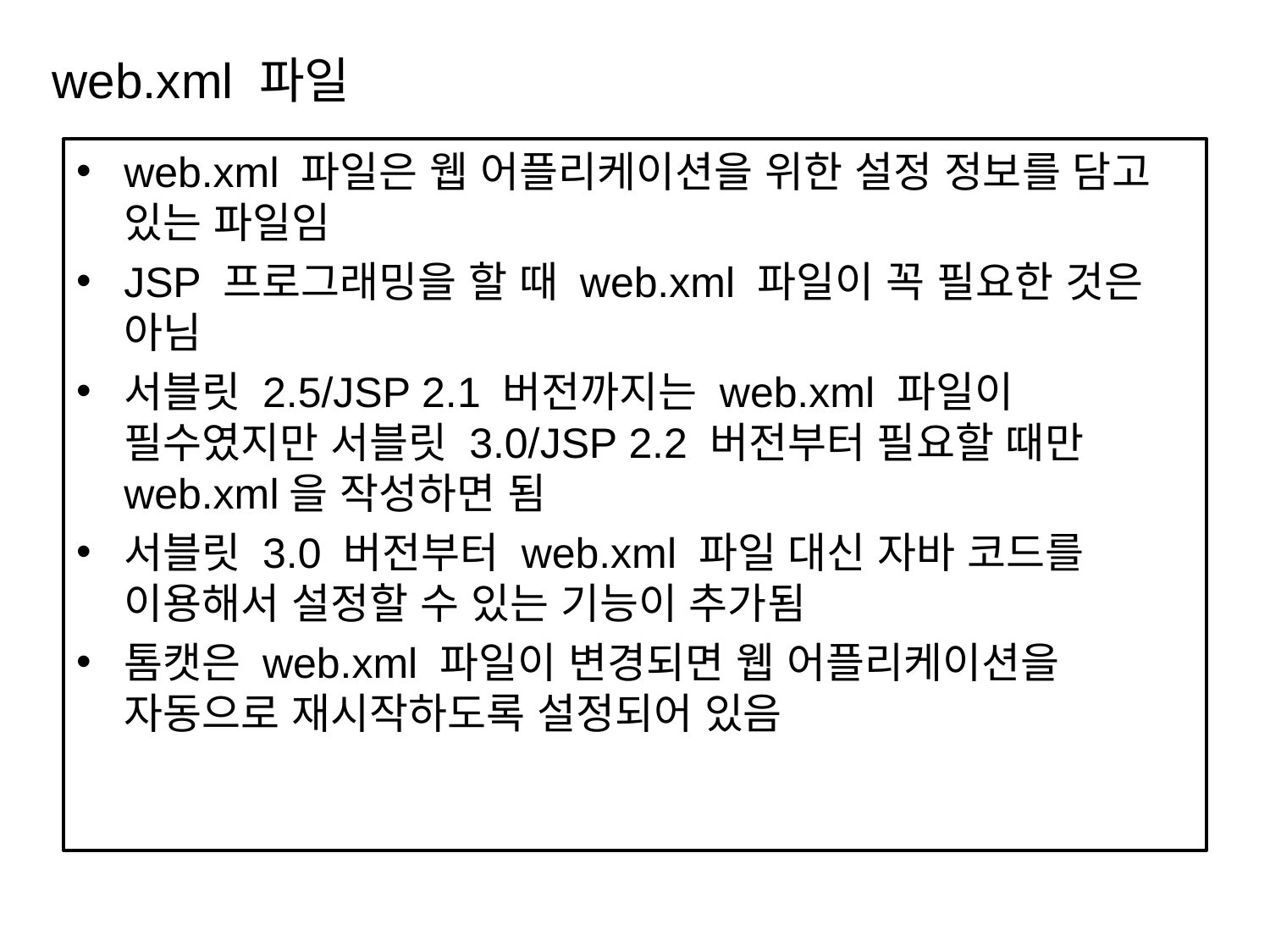

# web.xml 파일
web.xml 파일은 웹 어플리케이션을 위한 설정 정보를 담고 있는 파일임
JSP 프로그래밍을 할 때 web.xml 파일이 꼭 필요한 것은 아님
서블릿 2.5/JSP 2.1 버전까지는 web.xml 파일이 필수였지만 서블릿 3.0/JSP 2.2 버전부터 필요할 때만 web.xml을 작성하면 됨
서블릿 3.0 버전부터 web.xml 파일 대신 자바 코드를 이용해서 설정할 수 있는 기능이 추가됨
톰캣은 web.xml 파일이 변경되면 웹 어플리케이션을 자동으로 재시작하도록 설정되어 있음